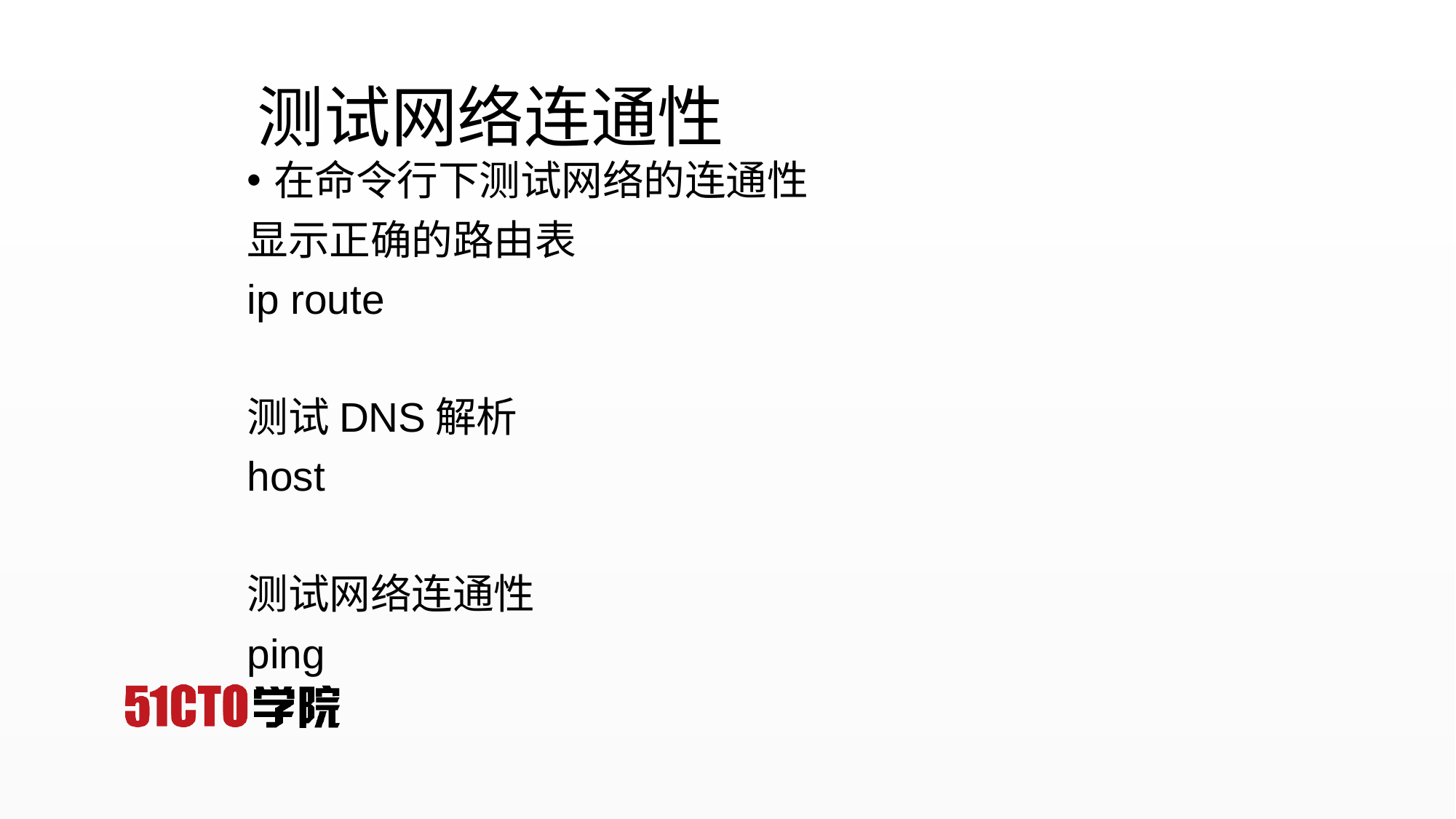

# 测试网络连通性
在命令行下测试网络的连通性
显示正确的路由表
ip route

测试DNS解析
host

测试网络连通性
ping